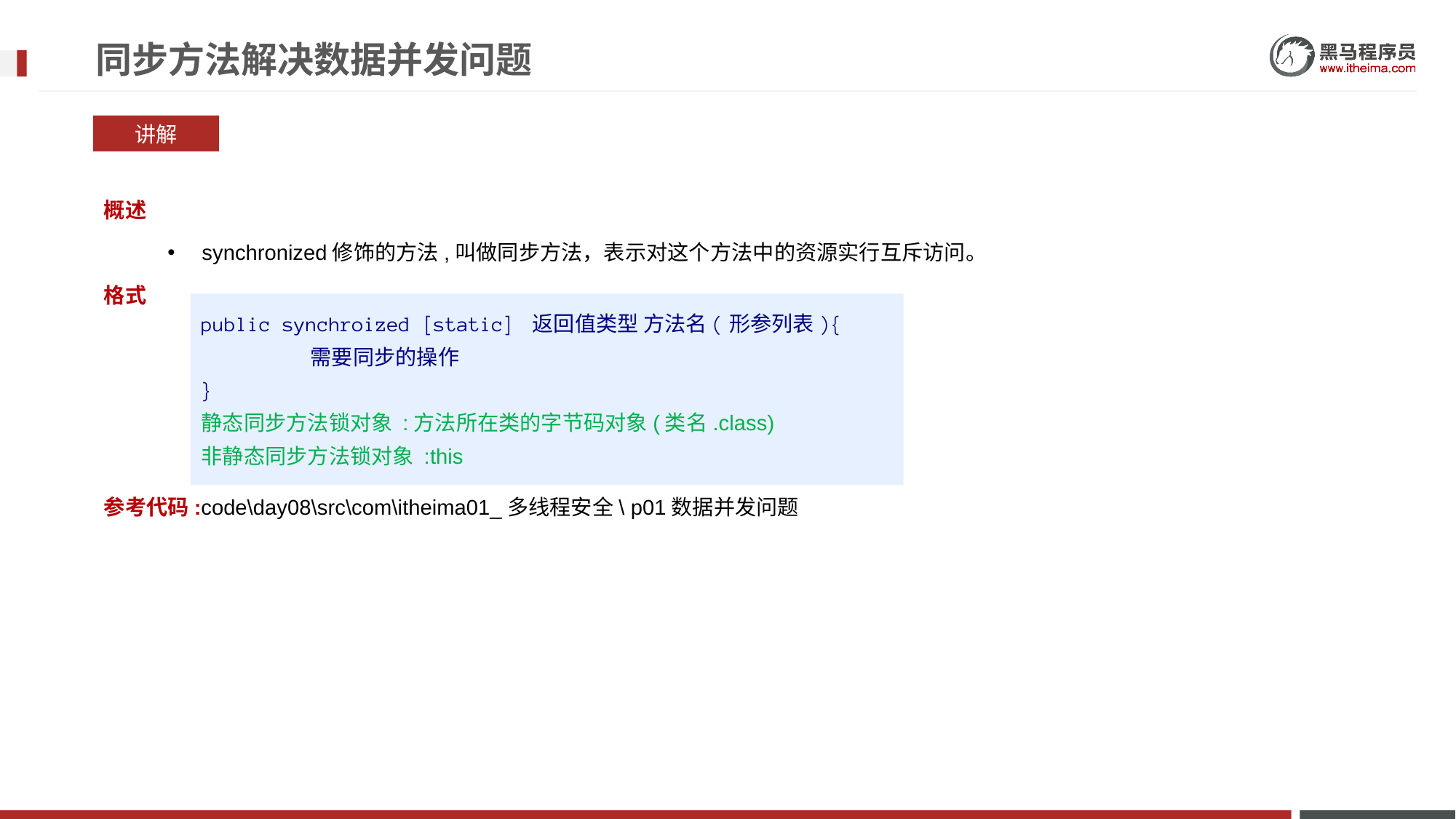

# 同步方法解决数据并发问题
讲解
概述
synchronized修饰的方法,叫做同步方法，表示对这个方法中的资源实行互斥访问。
格式

参考代码:code\day08\src\com\itheima01_多线程安全\ p01数据并发问题
public synchroized [static] 返回值类型 方法名(形参列表){
	需要同步的操作
}
静态同步方法锁对象 :方法所在类的字节码对象(类名.class)
非静态同步方法锁对象 :this